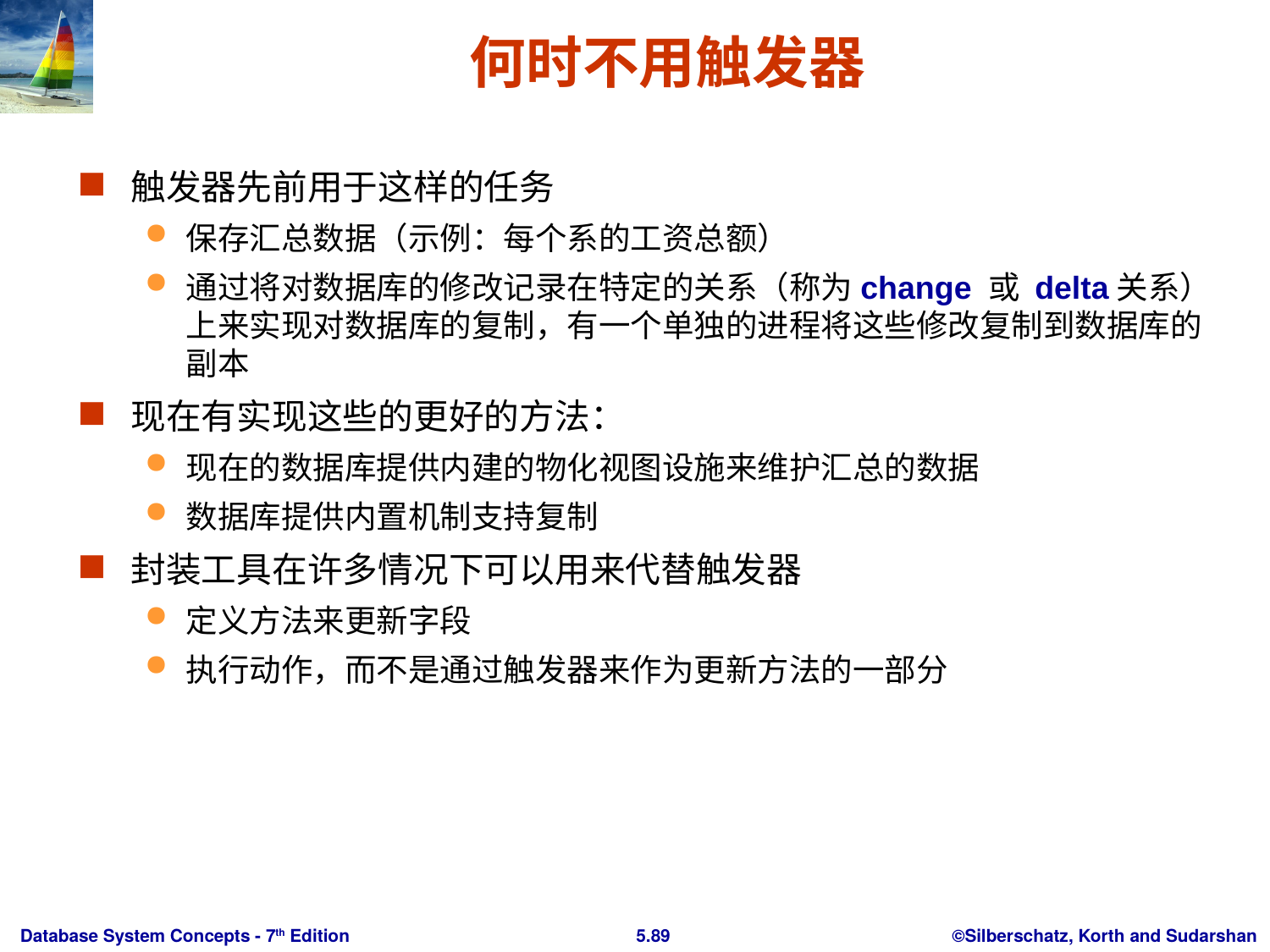

# 何时不用触发器
触发器先前用于这样的任务
保存汇总数据（示例：每个系的工资总额）
通过将对数据库的修改记录在特定的关系（称为change 或 delta关系）上来实现对数据库的复制，有一个单独的进程将这些修改复制到数据库的副本
现在有实现这些的更好的方法：
现在的数据库提供内建的物化视图设施来维护汇总的数据
数据库提供内置机制支持复制
封装工具在许多情况下可以用来代替触发器
定义方法来更新字段
执行动作，而不是通过触发器来作为更新方法的一部分